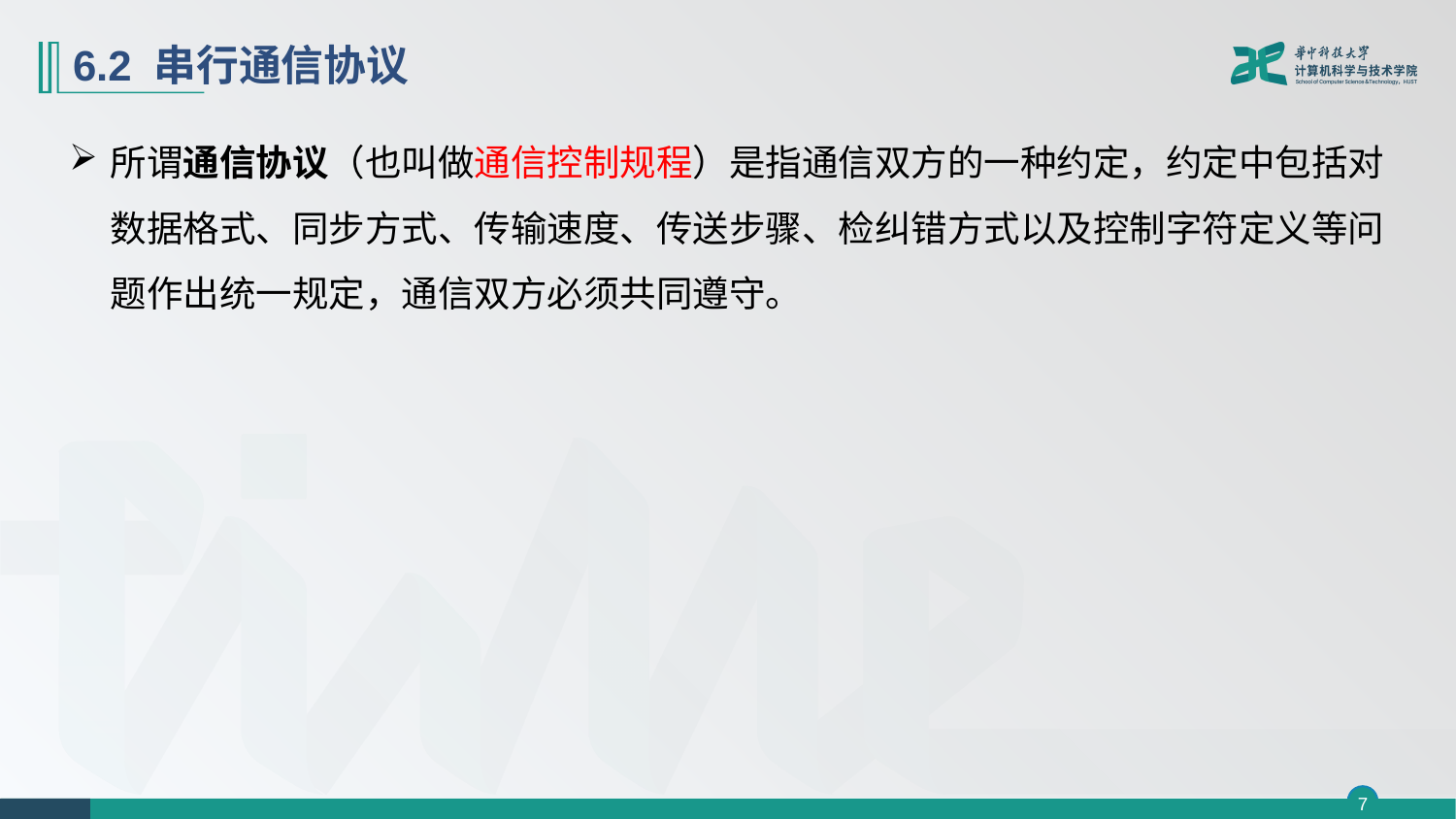

# 6.2 串行通信协议
所谓通信协议（也叫做通信控制规程）是指通信双方的一种约定，约定中包括对数据格式、同步方式、传输速度、传送步骤、检纠错方式以及控制字符定义等问题作出统一规定，通信双方必须共同遵守。